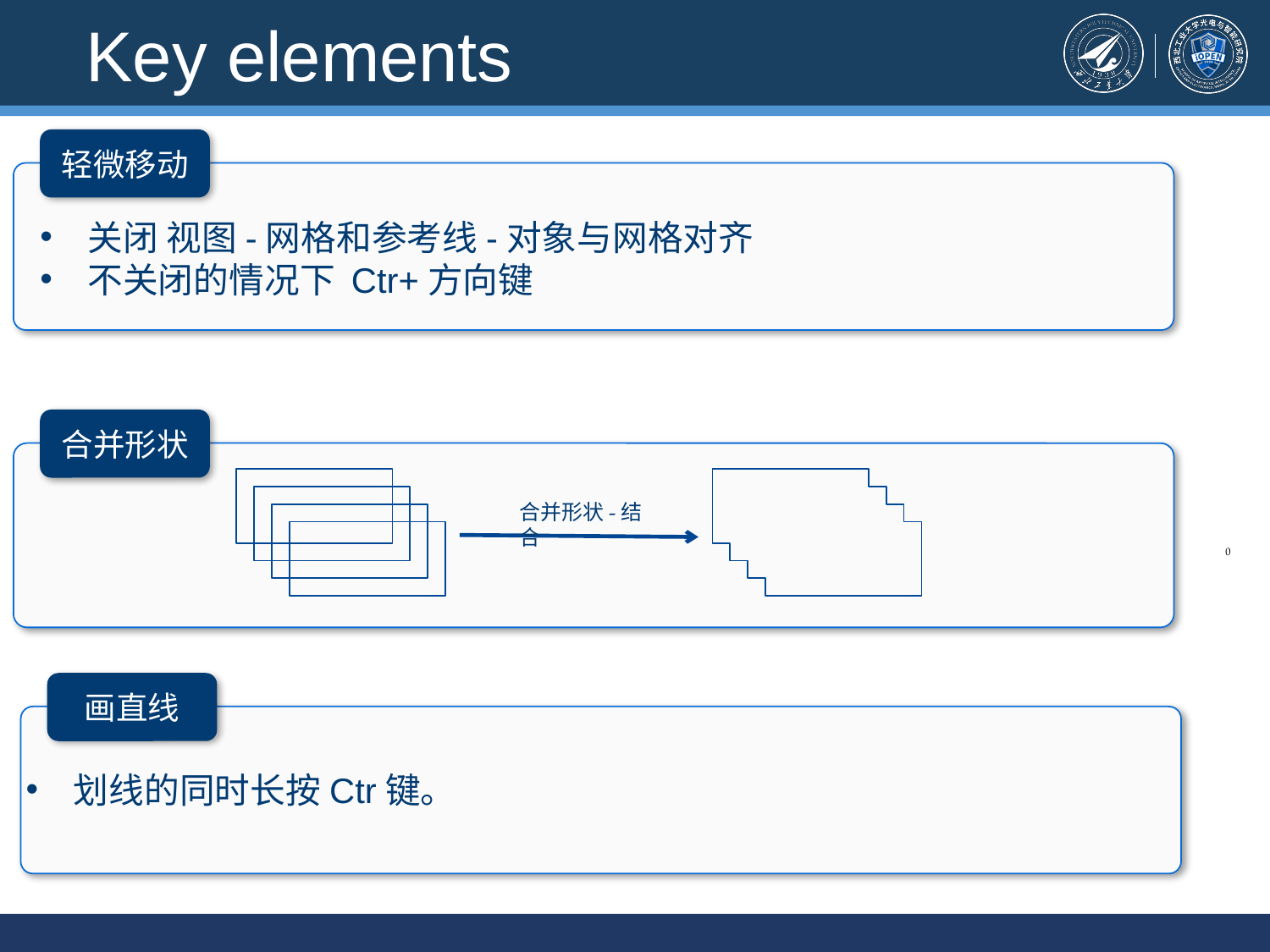

Key elements
轻微移动

关闭 视图-网格和参考线-对象与网格对齐
不关闭的情况下 Ctr+方向键

合并形状

合并形状-结合
0
画直线

划线的同时长按Ctr键。